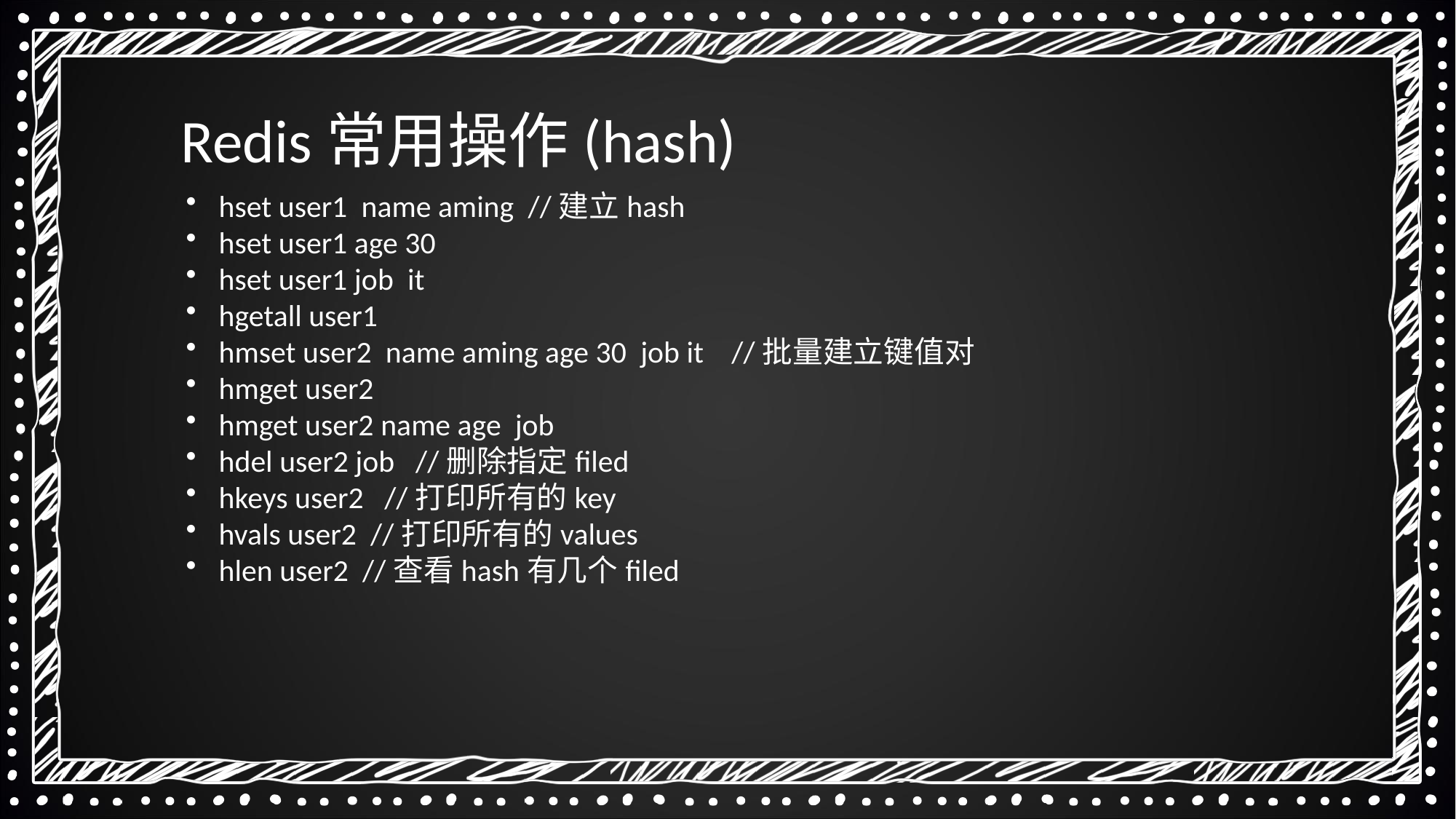

Redis常用操作(hash)
 hset user1  name aming  //建立hash
 hset user1 age 30
 hset user1 job  it
 hgetall user1
 hmset user2  name aming age 30  job it    //批量建立键值对
 hmget user2
 hmget user2 name age  job
 hdel user2 job   //删除指定filed
 hkeys user2   //打印所有的key
 hvals user2  //打印所有的values
 hlen user2  //查看hash有几个filed